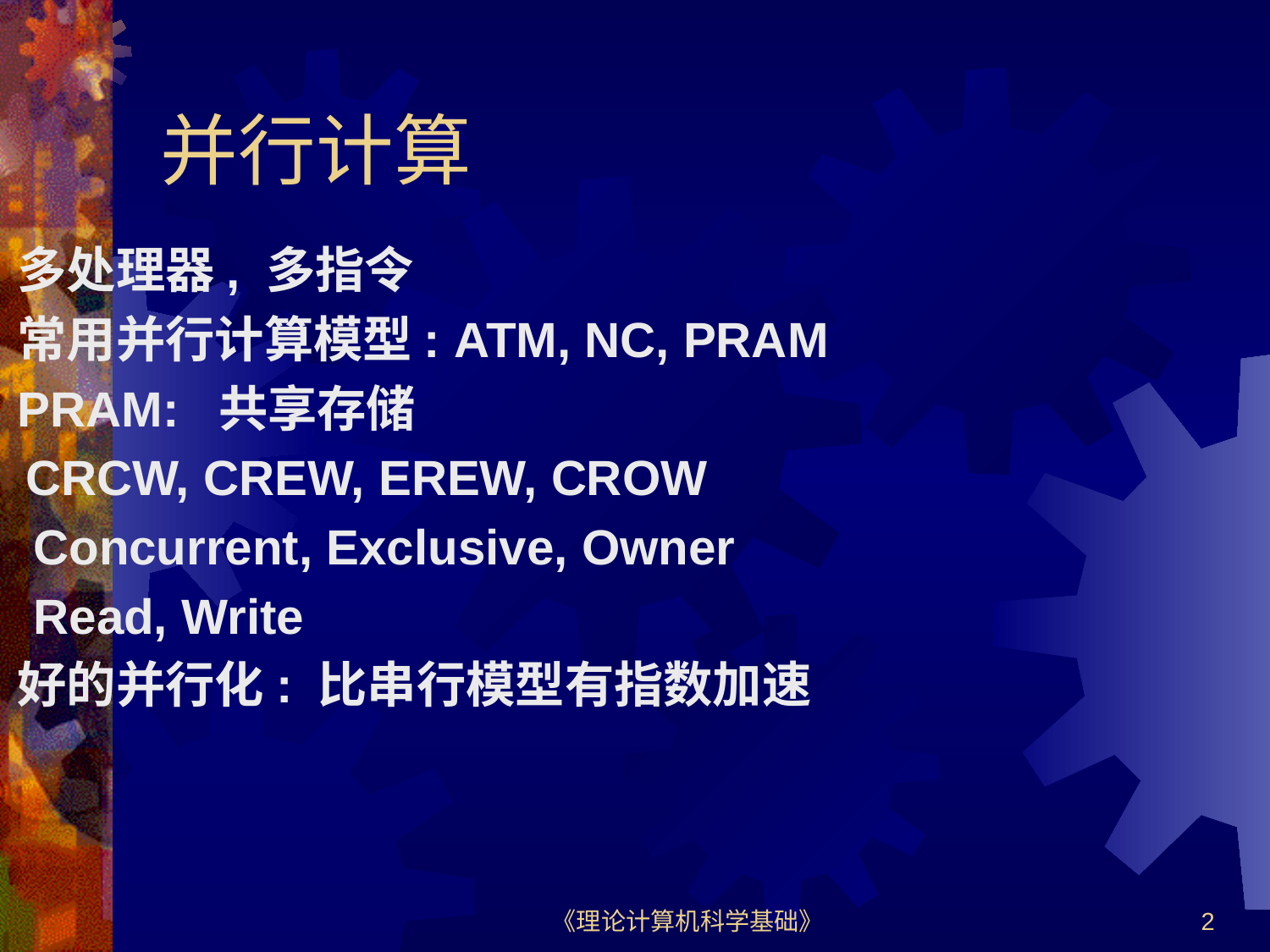

# 并行计算
多处理器, 多指令
常用并行计算模型: ATM, NC, PRAM
PRAM:  共享存储
CRCW, CREW, EREW, CROW
Concurrent, Exclusive, Owner
Read, Write
好的并行化: 比串行模型有指数加速
《理论计算机科学基础》
2